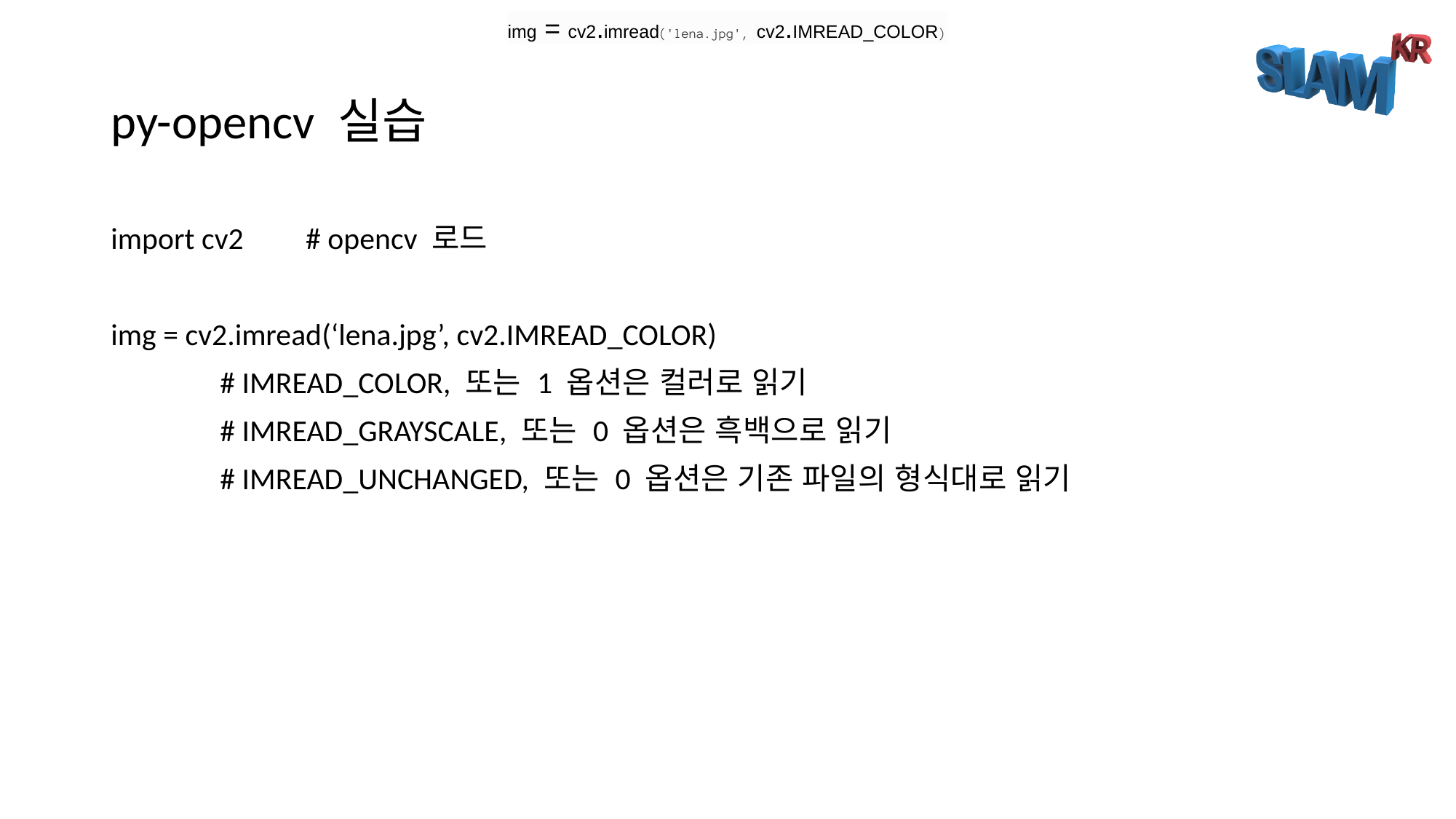

img = cv2.imread('lena.jpg', cv2.IMREAD_COLOR)
# py-opencv 실습
import cv2         # opencv 로드

img = cv2.imread(‘lena.jpg’, cv2.IMREAD_COLOR)
	# IMREAD_COLOR, 또는 1 옵션은 컬러로 읽기
	# IMREAD_GRAYSCALE, 또는 0 옵션은 흑백으로 읽기
	# IMREAD_UNCHANGED, 또는 0 옵션은 기존 파일의 형식대로 읽기